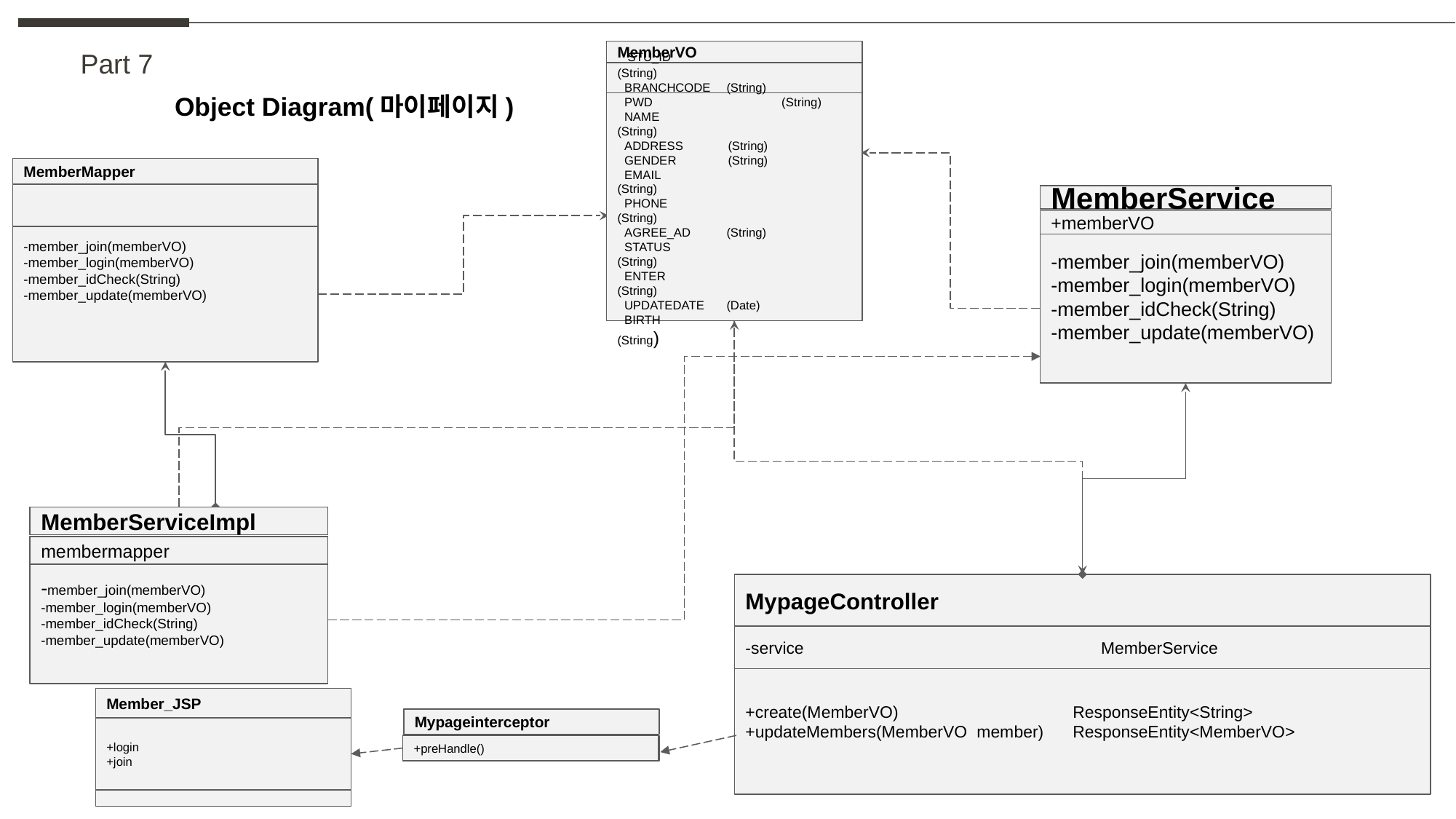

Part 7
MemberVO

  STU_ID		(String)
  BRANCHCODE	(String)
  PWD	                (String)
  NAME		(String)
  ADDRESS             (String)
  GENDER               (String)
  EMAIL		(String)
  PHONE		(String)
  AGREE_AD	(String)
  STATUS		(String)
  ENTER		(String)
  UPDATEDATE	(Date)
  BIRTH		(String)

Object Diagram(마이페이지)
MemberMapper

-member_join(memberVO)
-member_login(memberVO)
-member_idCheck(String)
-member_update(memberVO)

MemberService
+memberVO
-member_join(memberVO)
-member_login(memberVO)
-member_idCheck(String)
-member_update(memberVO)

MemberServiceImpl
membermapper
-member_join(memberVO)
-member_login(memberVO)
-member_idCheck(String)
-member_update(memberVO)

MypageController
-service                                                               MemberService
+create(MemberVO)                              	ResponseEntity<String>
+updateMembers(MemberVO  member)	ResponseEntity<MemberVO>

Member_JSP
Mypageinterceptor
+preHandle()
+login
+join
+preHandle()